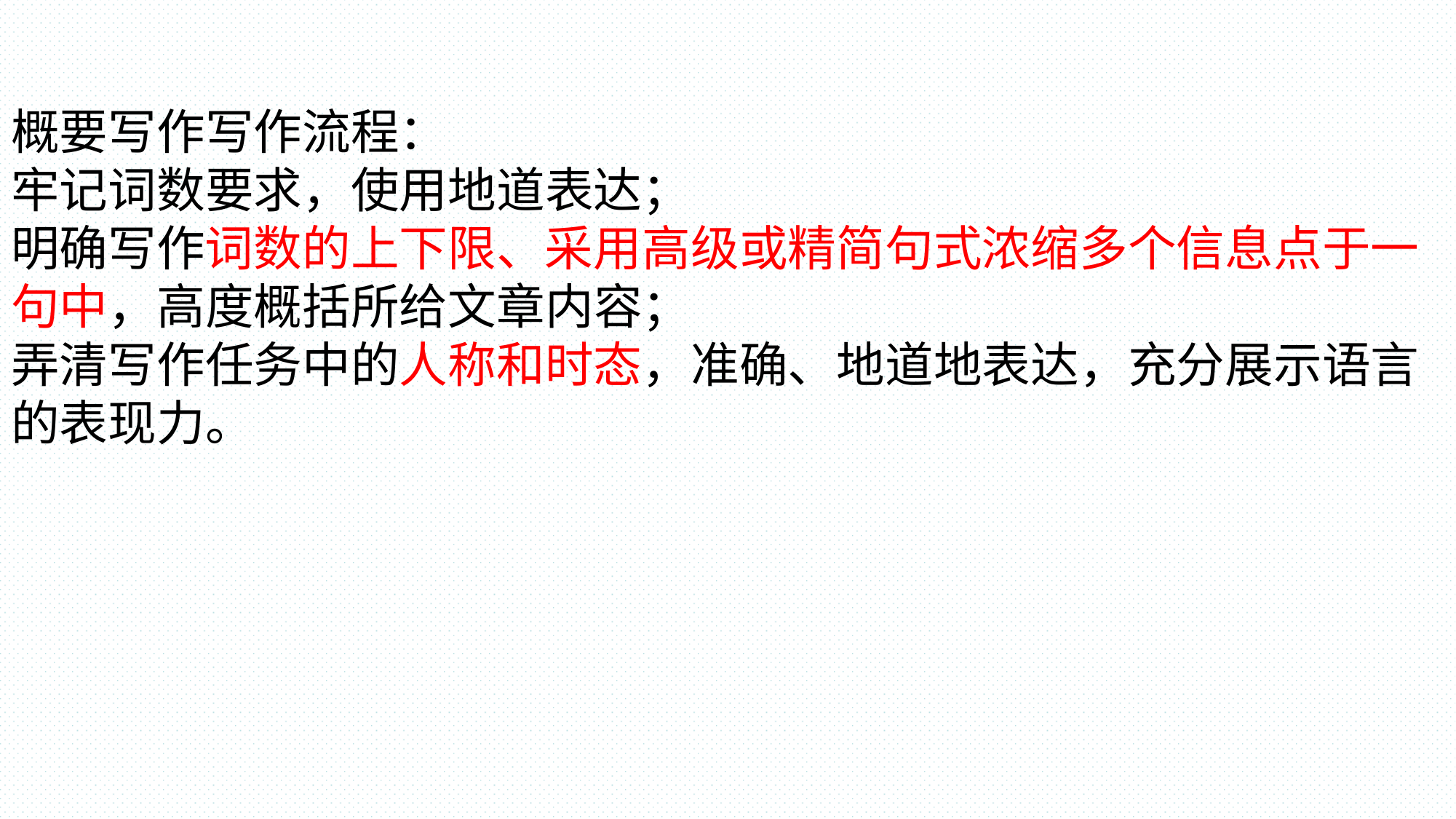

概要写作写作流程：
牢记词数要求，使用地道表达；
明确写作词数的上下限、采用高级或精简句式浓缩多个信息点于一句中，高度概括所给文章内容；
弄清写作任务中的人称和时态，准确、地道地表达，充分展示语言的表现力。